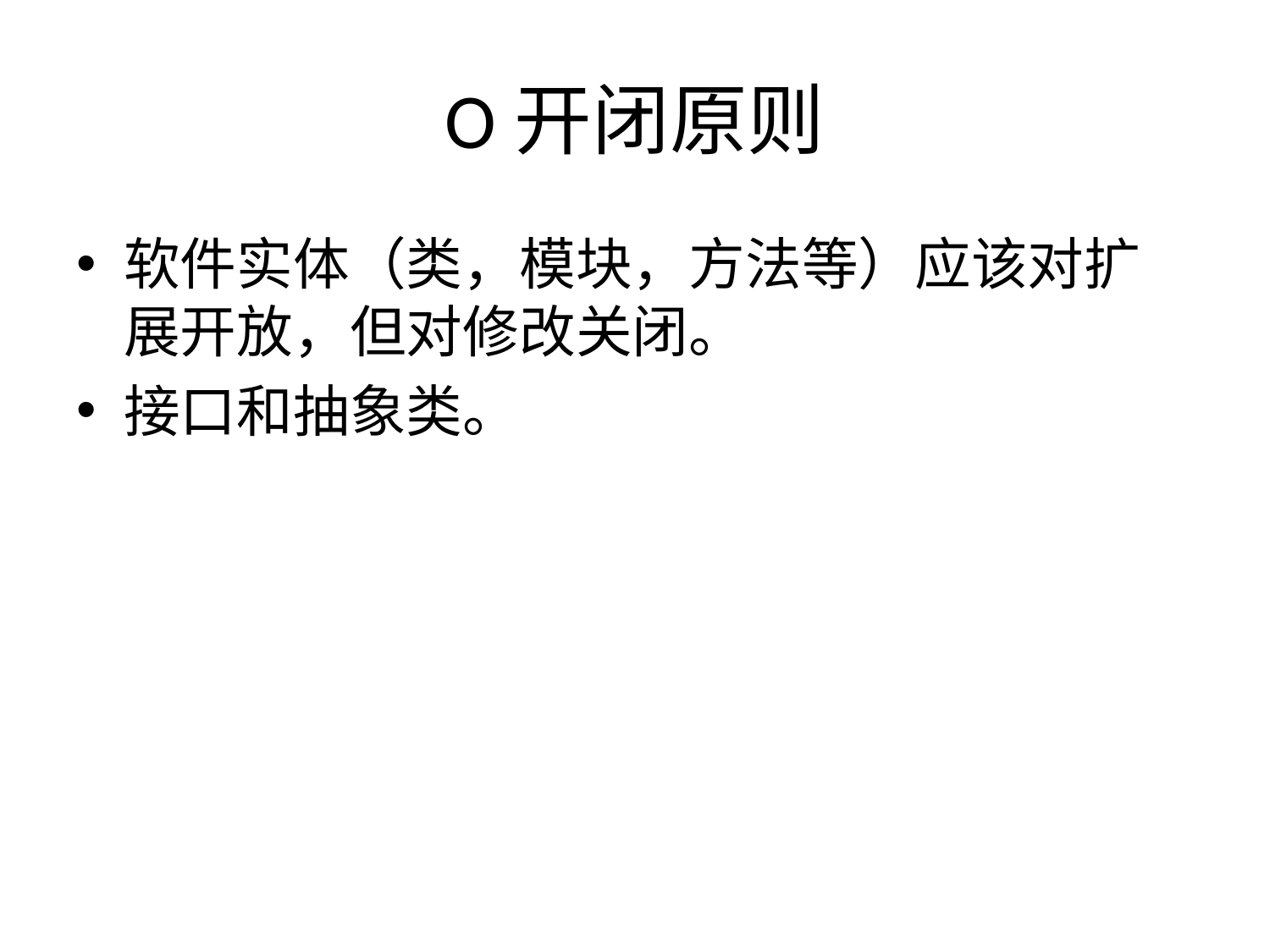

# O开闭原则
软件实体（类，模块，方法等）应该对扩展开放，但对修改关闭。
接口和抽象类。